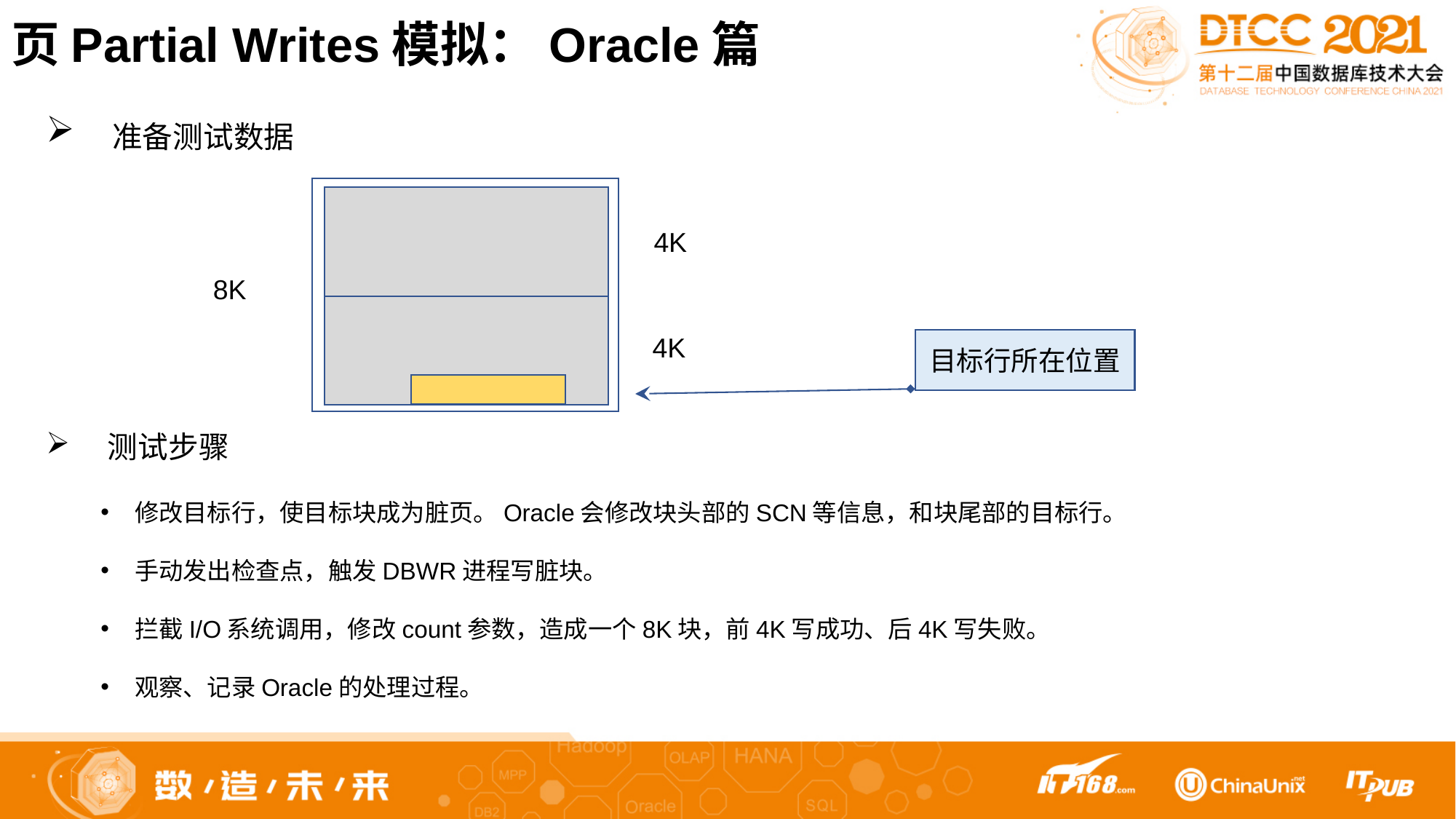

页Partial Writes模拟：Oracle篇
  准备测试数据

   测试步骤

修改目标行，使目标块成为脏页。Oracle会修改块头部的SCN等信息，和块尾部的目标行。

手动发出检查点，触发DBWR进程写脏块。

拦截I/O系统调用，修改count参数，造成一个8K块，前4K写成功、后4K写失败。

观察、记录Oracle的处理过程。

4K
8K

4K
目标行所在位置